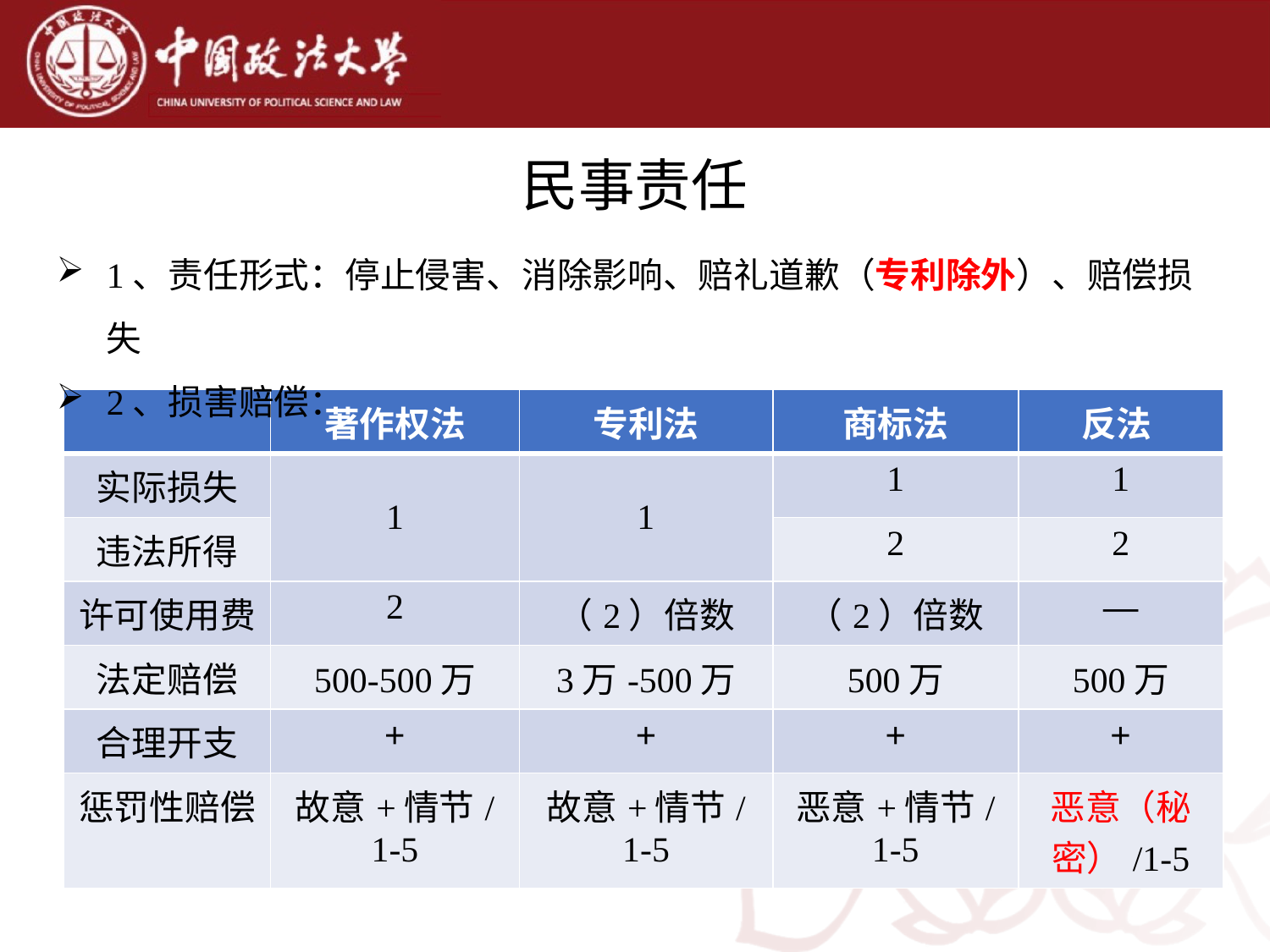

# 民事责任
1、责任形式：停止侵害、消除影响、赔礼道歉（专利除外）、赔偿损失
2、损害赔偿：
|  | 著作权法 | 专利法 | 商标法 | 反法 |
| --- | --- | --- | --- | --- |
| 实际损失 | 1 | 1 | 1 | 1 |
| 违法所得 |  |  | 2 | 2 |
| 许可使用费 | 2 | （2）倍数 | （2）倍数 | — |
| 法定赔偿 | 500-500万 | 3万-500万 | 500万 | 500万 |
| 合理开支 | + | + | + | + |
| 惩罚性赔偿 | 故意+情节/1-5 | 故意+情节/1-5 | 恶意+情节/1-5 | 恶意（秘密）/1-5 |